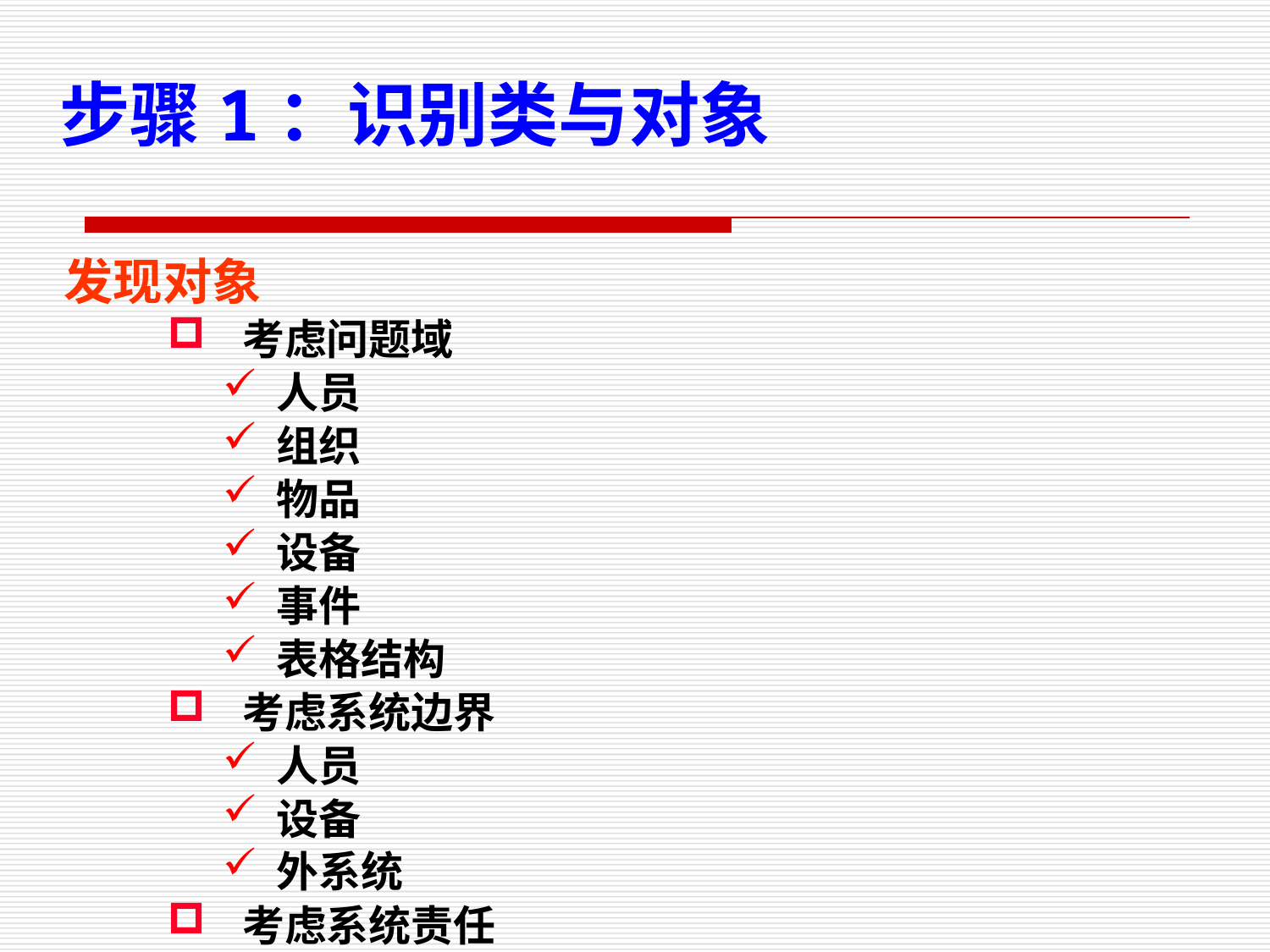

步骤1：识别类与对象
 发现对象
 考虑问题域
人员
组织
物品
设备
事件
表格结构
 考虑系统边界
人员
设备
外系统
 考虑系统责任